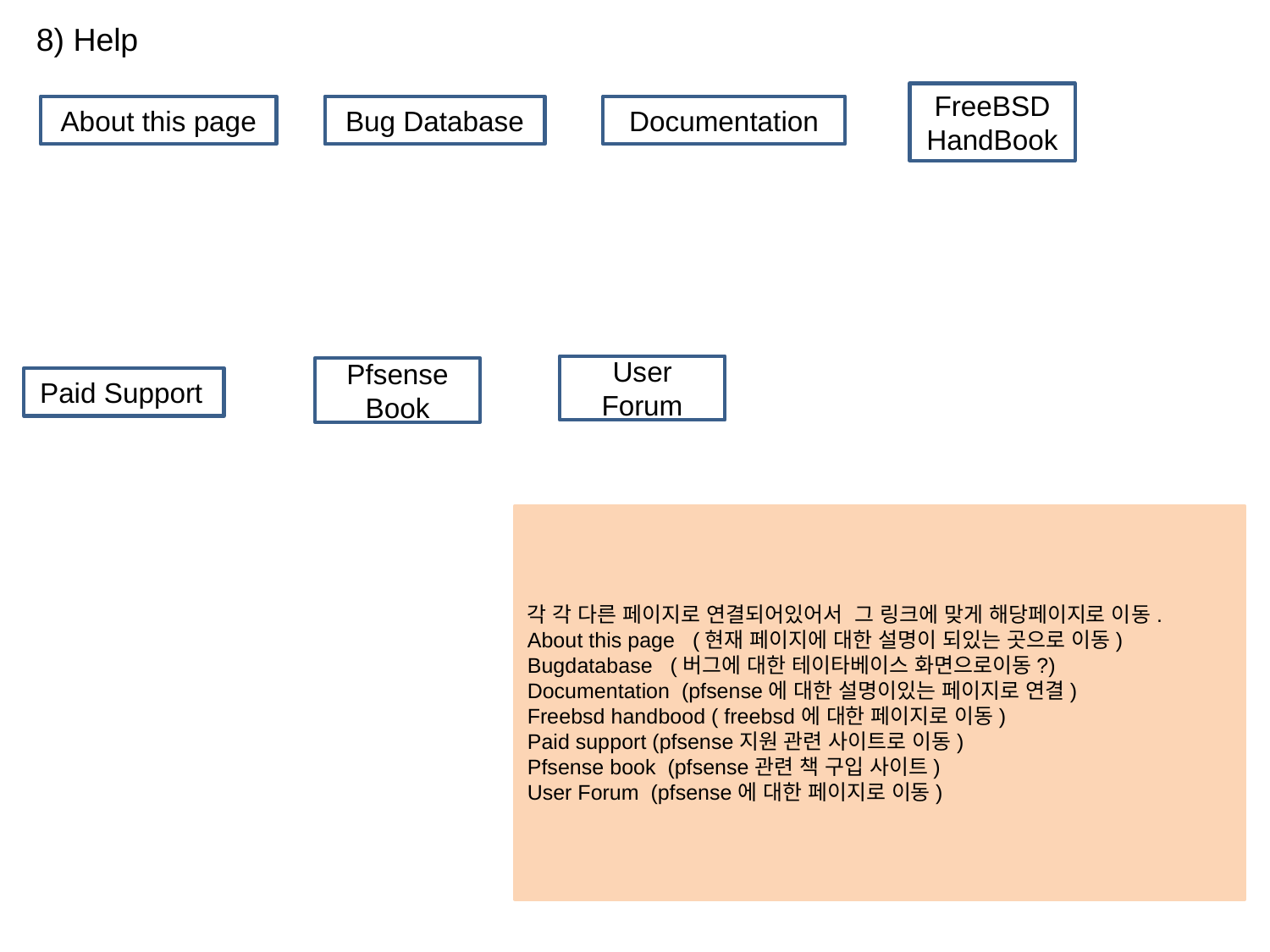

8) Help
FreeBSD HandBook
About this page
Bug Database
Documentation
User Forum
Pfsense Book

Paid Support
각 각 다른 페이지로 연결되어있어서  그 링크에 맞게 해당페이지로 이동.
About this page   (현재 페이지에 대한 설명이 되있는 곳으로 이동)
Bugdatabase   (버그에 대한 테이타베이스 화면으로이동?)
Documentation  (pfsense에 대한 설명이있는 페이지로 연결)
Freebsd handbood ( freebsd에 대한 페이지로 이동)
Paid support (pfsense지원 관련 사이트로 이동)
Pfsense book  (pfsense관련 책 구입 사이트)
User Forum  (pfsense에 대한 페이지로 이동)